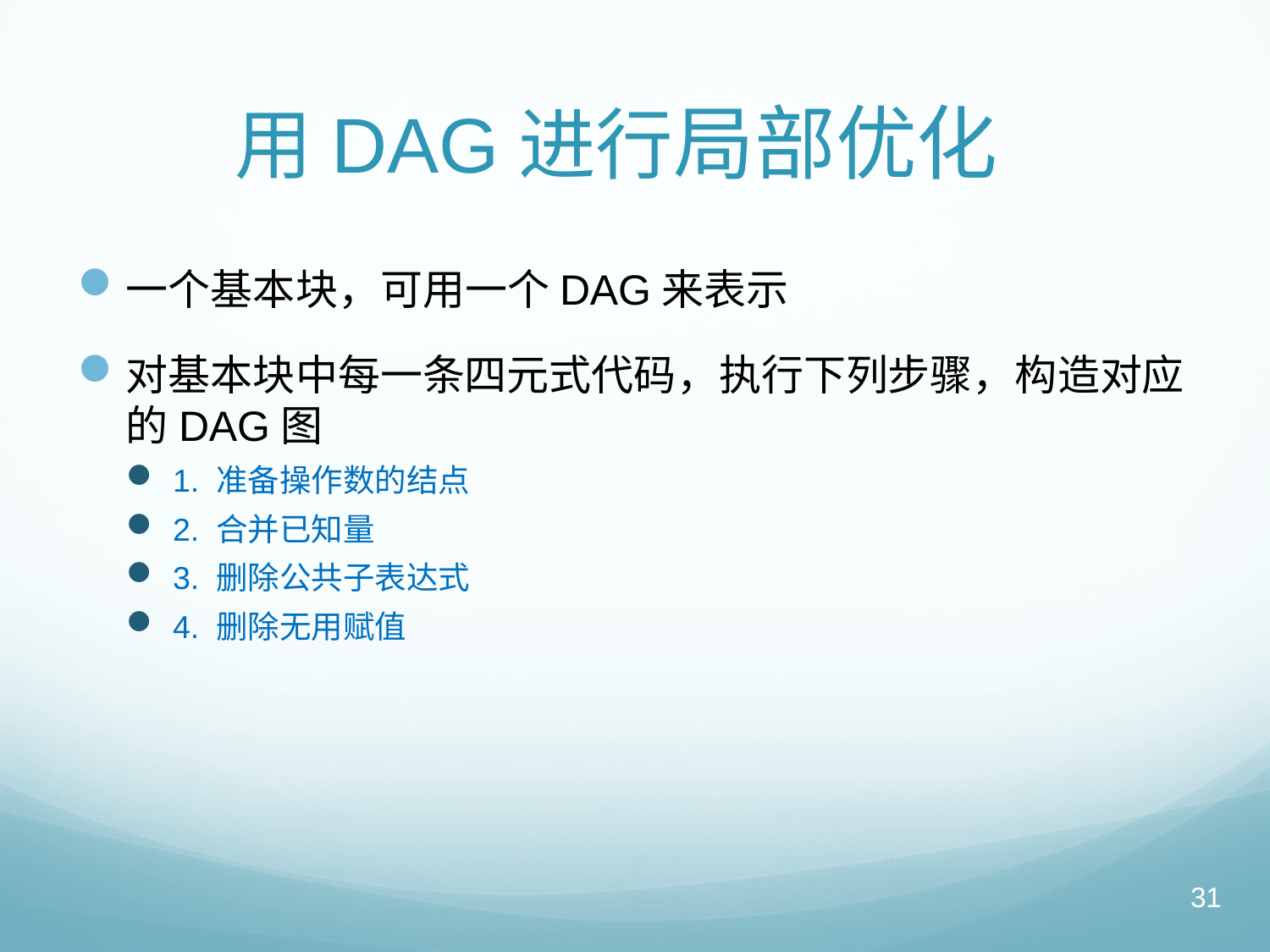

# 用DAG进行局部优化
一个基本块，可用一个DAG来表示
对基本块中每一条四元式代码，执行下列步骤，构造对应的DAG图
1. 准备操作数的结点
2. 合并已知量
3. 删除公共子表达式
4. 删除无用赋值

31